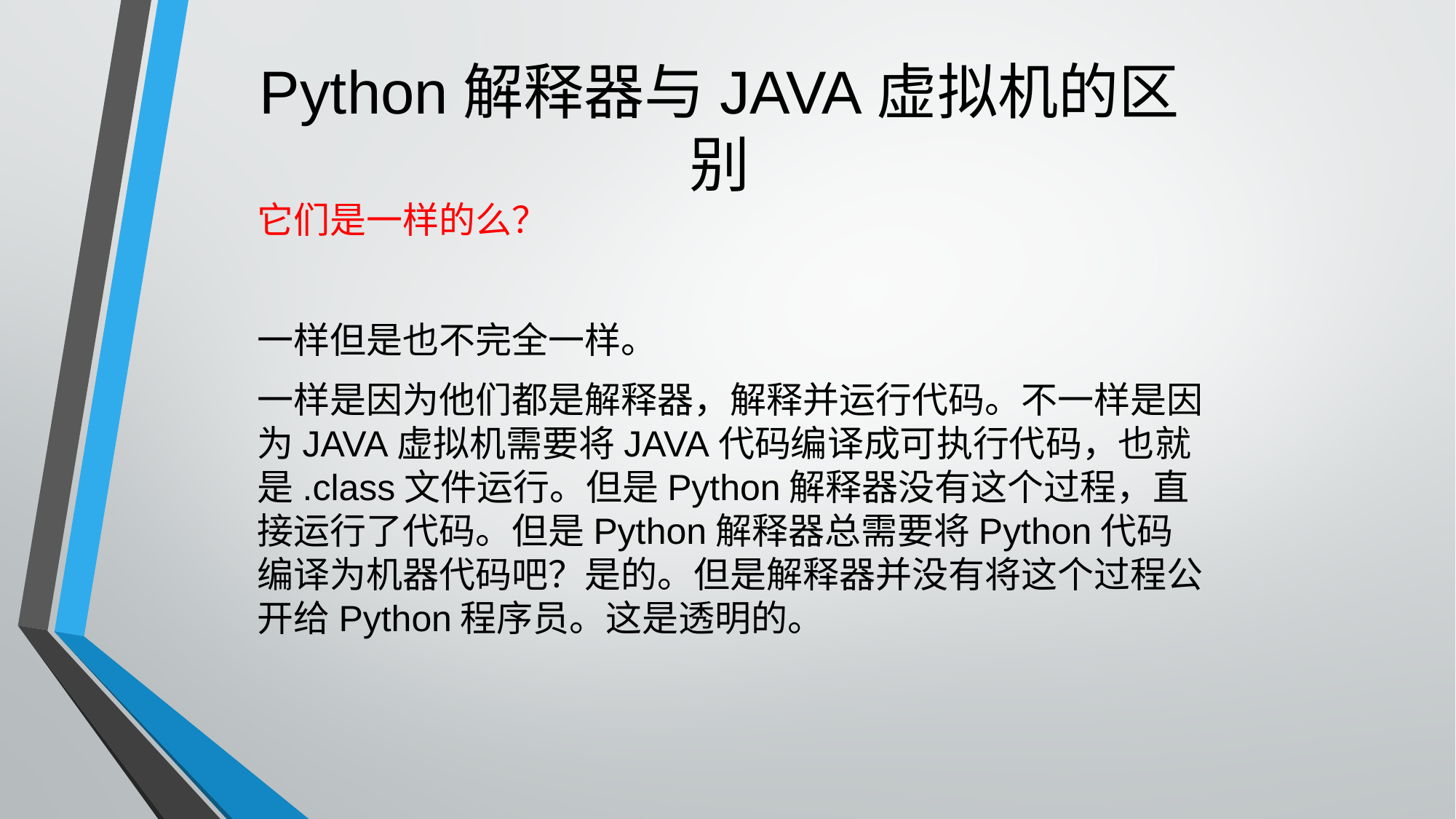

# Python解释器与JAVA虚拟机的区别
它们是一样的么？

一样但是也不完全一样。
一样是因为他们都是解释器，解释并运行代码。不一样是因为JAVA虚拟机需要将JAVA代码编译成可执行代码，也就是.class文件运行。但是Python解释器没有这个过程，直接运行了代码。但是Python解释器总需要将Python代码编译为机器代码吧？是的。但是解释器并没有将这个过程公开给Python程序员。这是透明的。